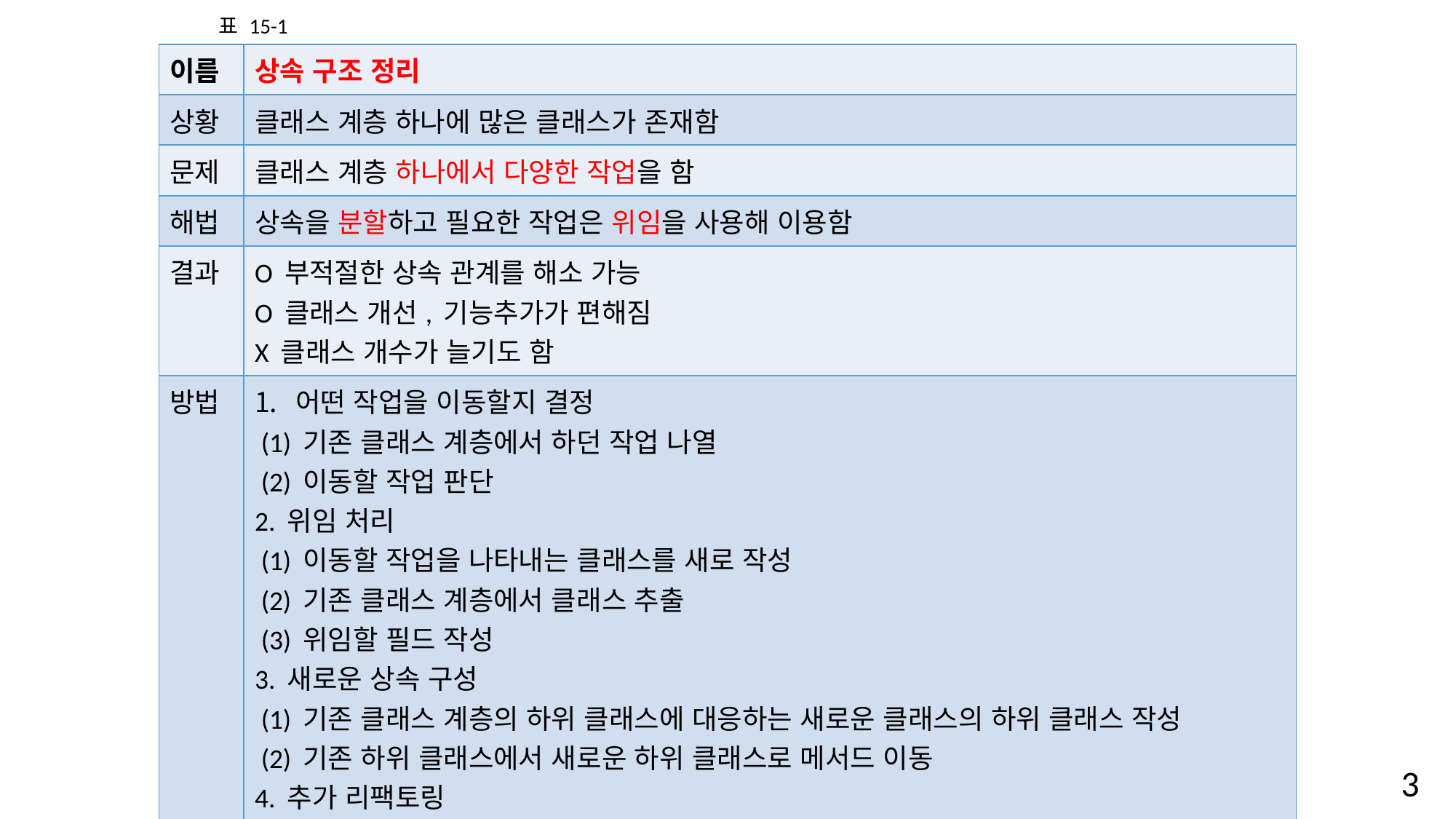

표 15-1
| 이름 | 상속 구조 정리 |
| --- | --- |
| 상황 | 클래스 계층 하나에 많은 클래스가 존재함 |
| 문제 | 클래스 계층 하나에서 다양한 작업을 함 |
| 해법 | 상속을 분할하고 필요한 작업은 위임을 사용해 이용함 |
| 결과 | O 부적절한 상속 관계를 해소 가능 O 클래스 개선, 기능추가가 편해짐 X 클래스 개수가 늘기도 함 |
| 방법 | 어떤 작업을 이동할지 결정 (1) 기존 클래스 계층에서 하던 작업 나열 (2) 이동할 작업 판단 2. 위임 처리 (1) 이동할 작업을 나타내는 클래스를 새로 작성 (2) 기존 클래스 계층에서 클래스 추출 (3) 위임할 필드 작성 3. 새로운 상속 구성 (1) 기존 클래스 계층의 하위 클래스에 대응하는 새로운 클래스의 하위 클래스 작성 (2) 기존 하위 클래스에서 새로운 하위 클래스로 메서드 이동 4. 추가 리팩토링 (1) 하위 클래스에 메서드가 남아 있지 않다면 하위 클래스 삭제 (2) 메서드 올리기 또는 메서드 내리기 실시 |
3